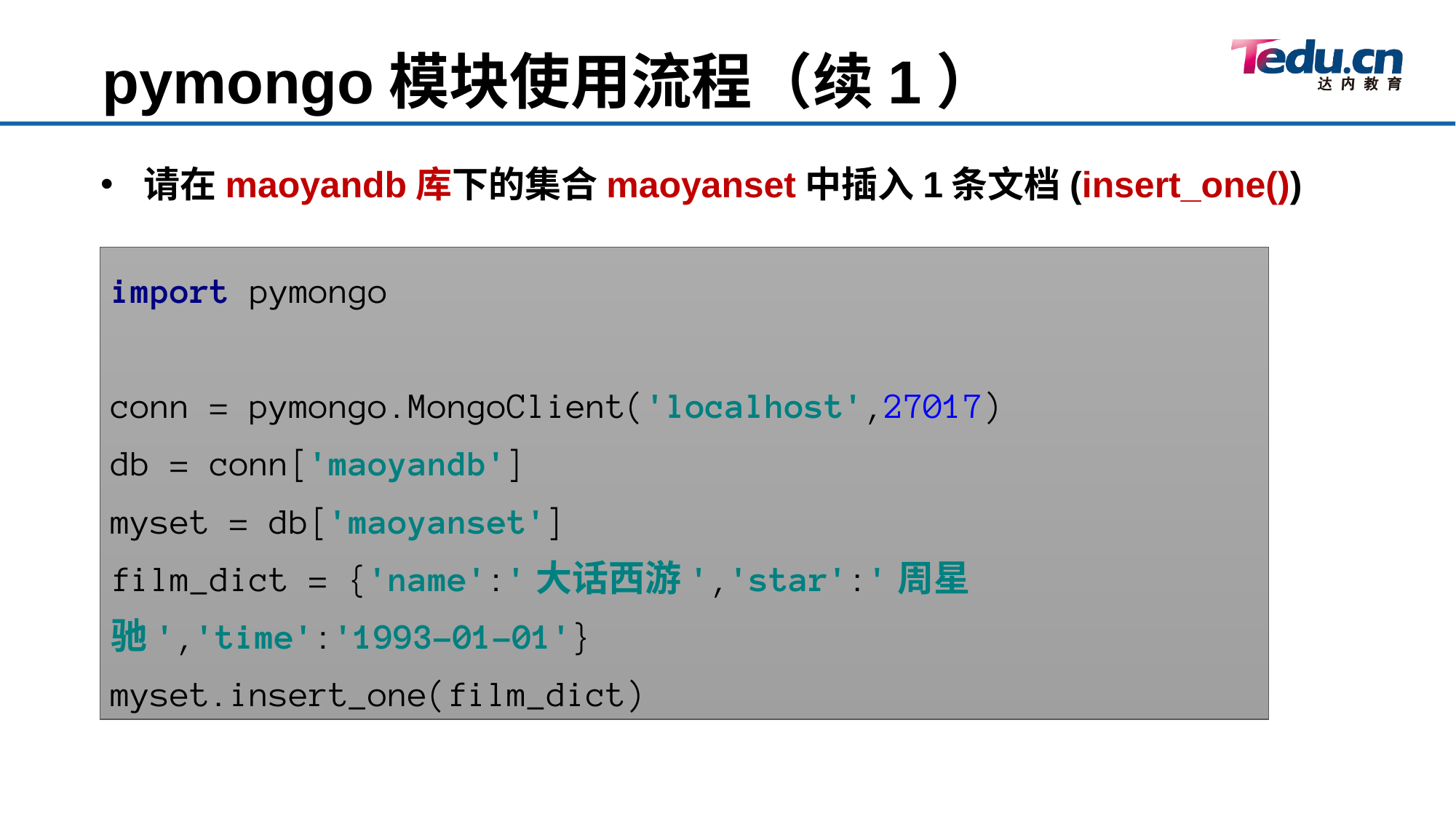

pymongo模块使用流程（续1）
请在maoyandb库下的集合maoyanset中插入1条文档(insert_one())

import pymongo
conn = pymongo.MongoClient('localhost',27017)
db = conn['maoyandb']
myset = db['maoyanset']
film_dict = {'name':'大话西游','star':'周星驰','time':'1993-01-01'}
myset.insert_one(film_dict)